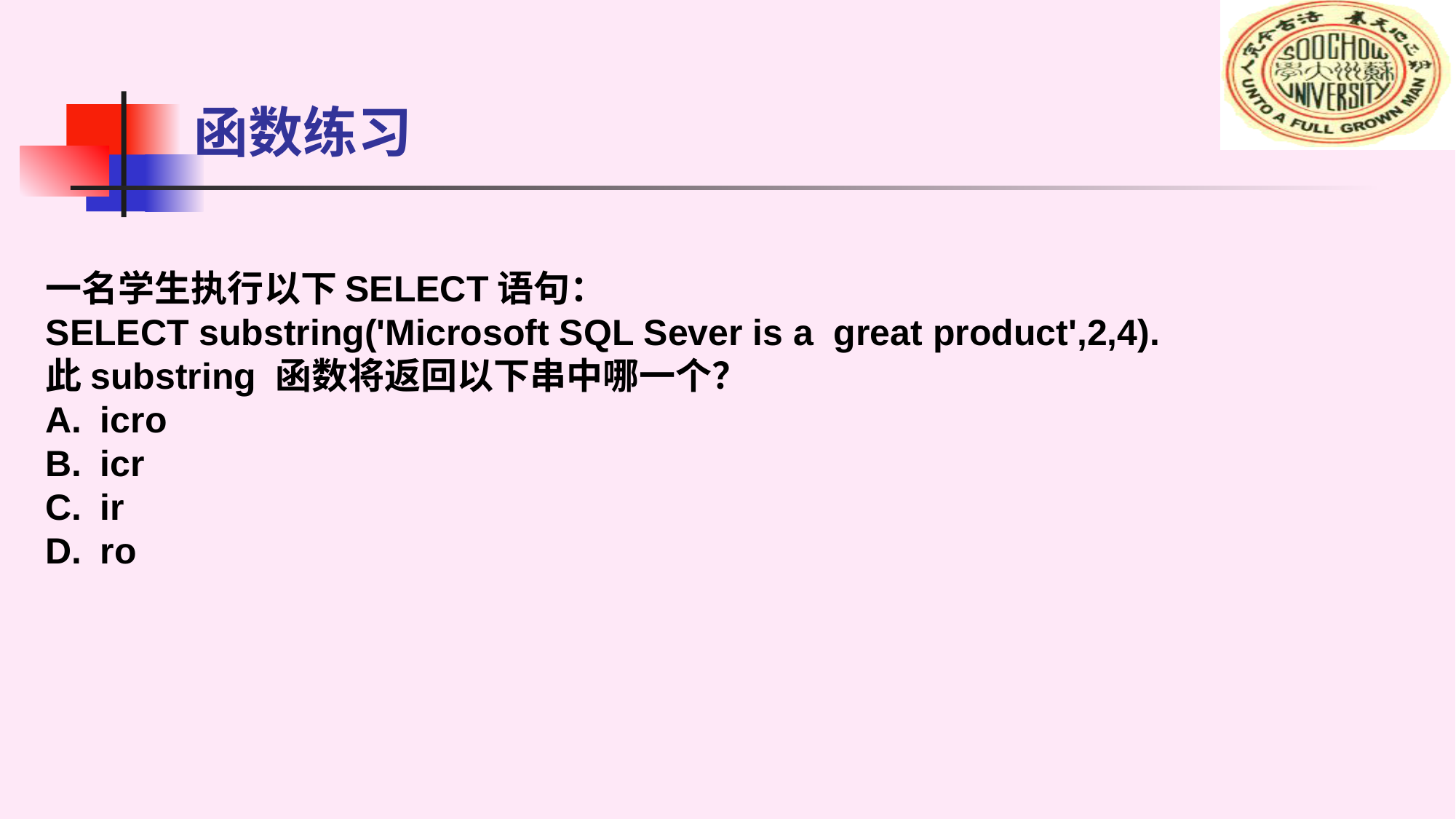

# 函数练习
一名学生执行以下SELECT语句：
SELECT substring('Microsoft SQL Sever is a  great product',2,4).
此substring 函数将返回以下串中哪一个？
icro
icr
ir
ro